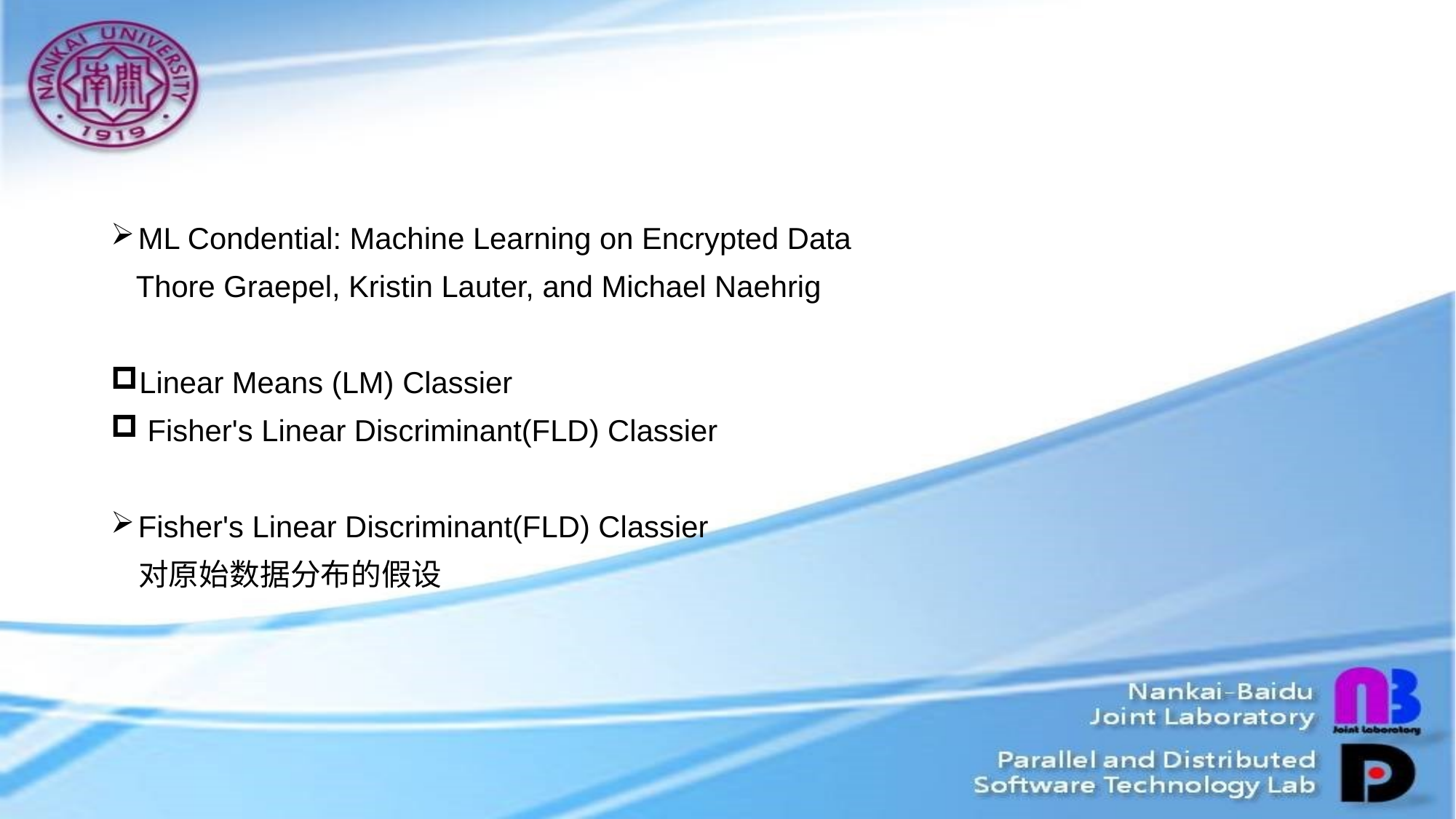

#
ML Condential: Machine Learning on Encrypted Data
   Thore Graepel, Kristin Lauter, and Michael Naehrig

Linear Means (LM) Classier
 Fisher's Linear Discriminant(FLD) Classier

Fisher's Linear Discriminant(FLD) Classier
   对原始数据分布的假设